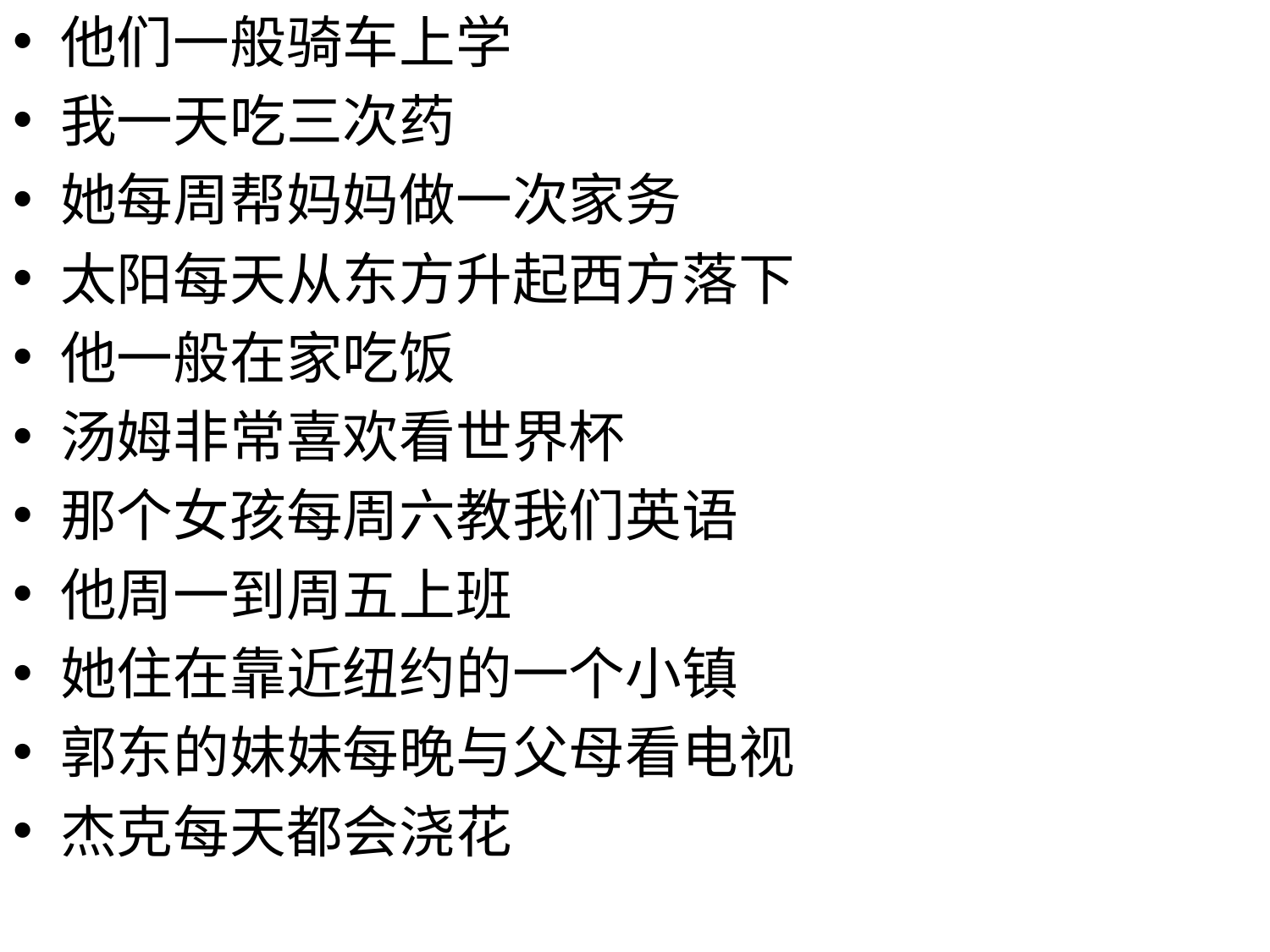

他们一般骑车上学
我一天吃三次药
她每周帮妈妈做一次家务
太阳每天从东方升起西方落下
他一般在家吃饭
汤姆非常喜欢看世界杯
那个女孩每周六教我们英语
他周一到周五上班
她住在靠近纽约的一个小镇
郭东的妹妹每晚与父母看电视
杰克每天都会浇花